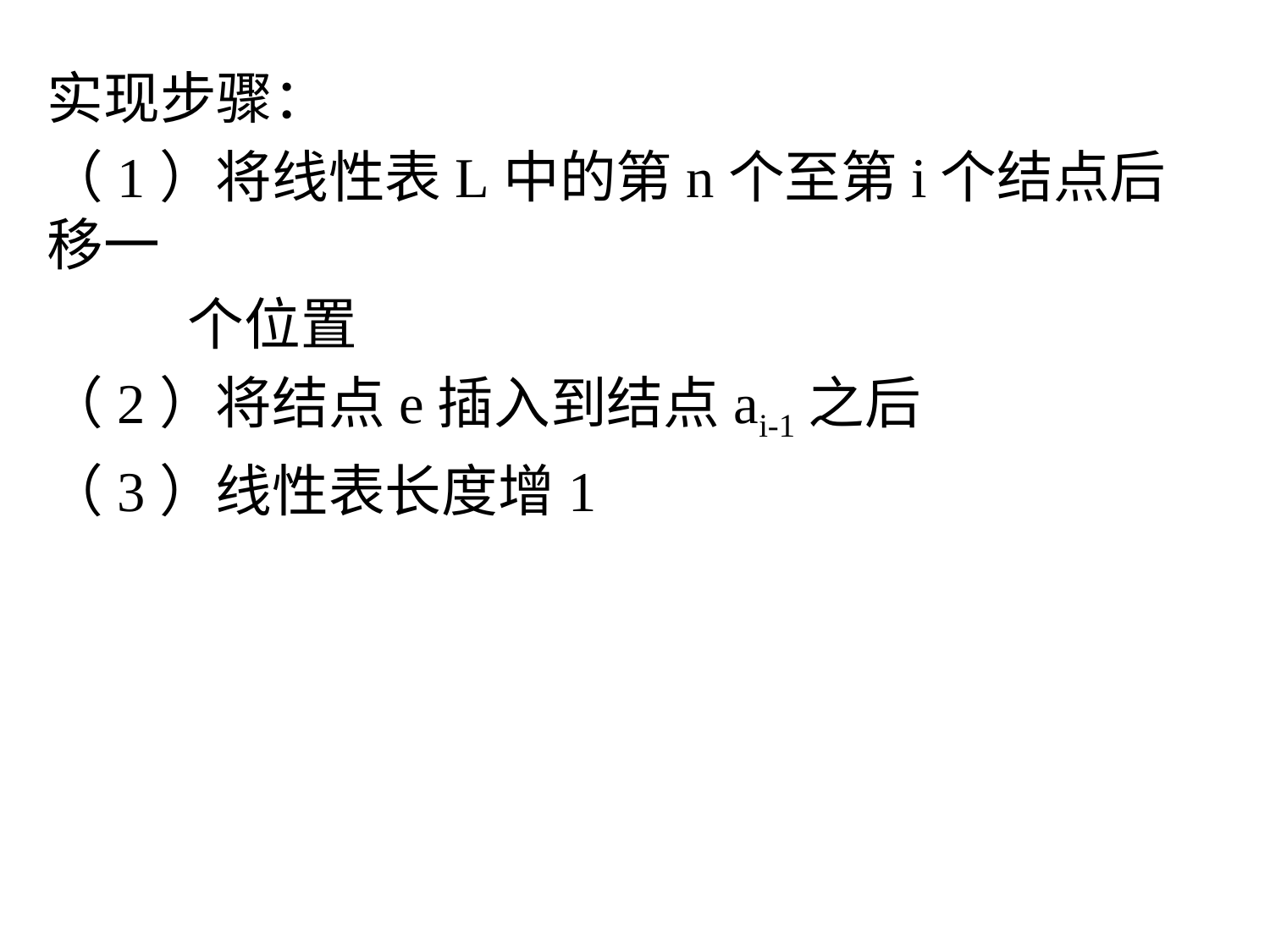

实现步骤：
（1）将线性表L中的第n个至第i个结点后移一
          个位置
（2）将结点e插入到结点ai-1之后
（3）线性表长度增1